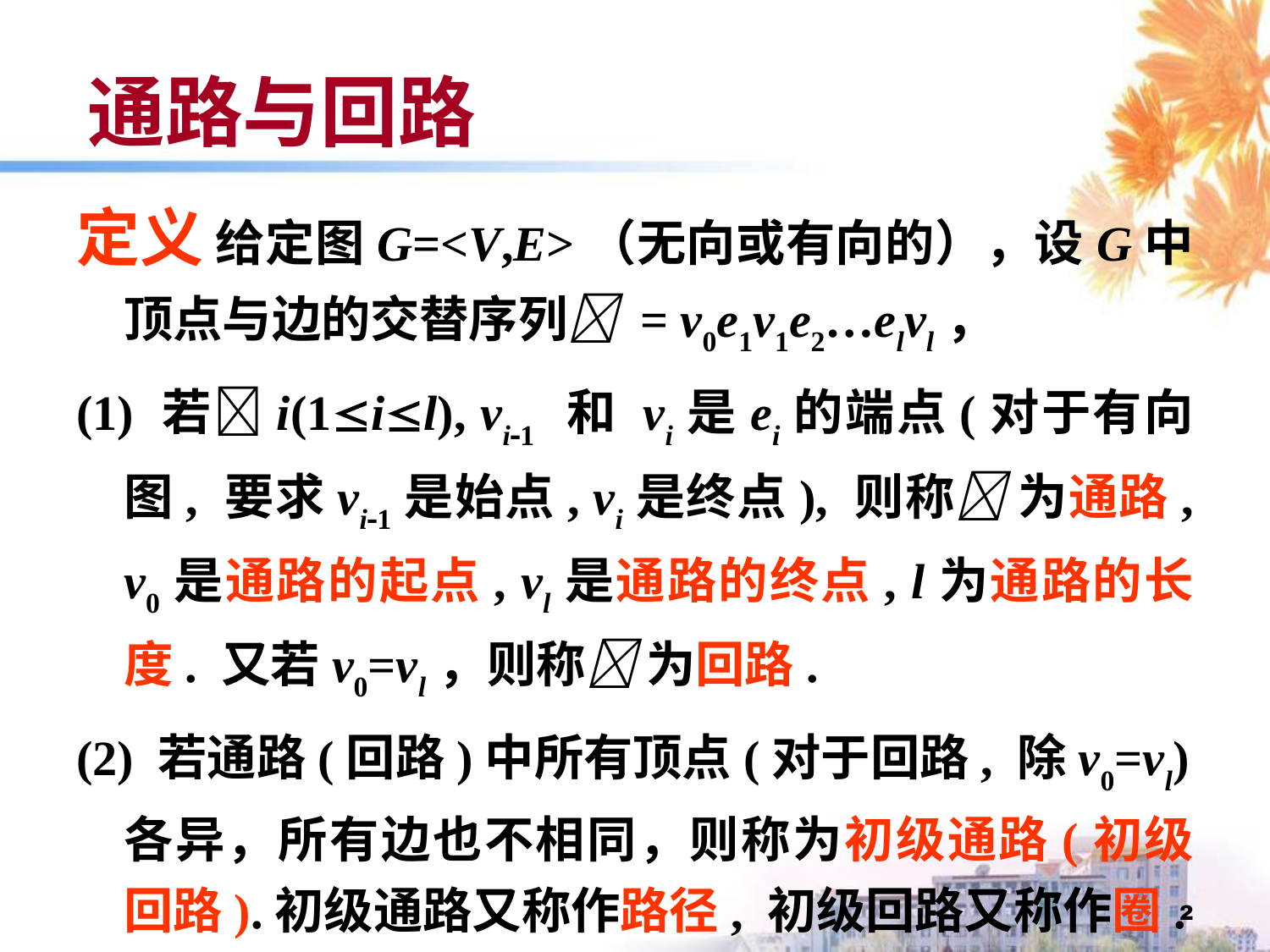

# 通路与回路
定义 给定图G=<V,E>（无向或有向的），设G中顶点与边的交替序列Γ = v0e1v1e2…elvl，
(1) 若∀i(1≤i≤l), vi−1  和 vi是ei的端点(对于有向图, 要求vi−1是始点, vi是终点), 则称Γ 为通路, v0是通路的起点, vl是通路的终点, l为通路的长度. 又若v0=vl，则称Γ 为回路.
(2) 若通路(回路)中所有顶点(对于回路, 除v0=vl)各异，所有边也不相同，则称为初级通路(初级回路).初级通路又称作路径, 初级回路又称作圈.
2